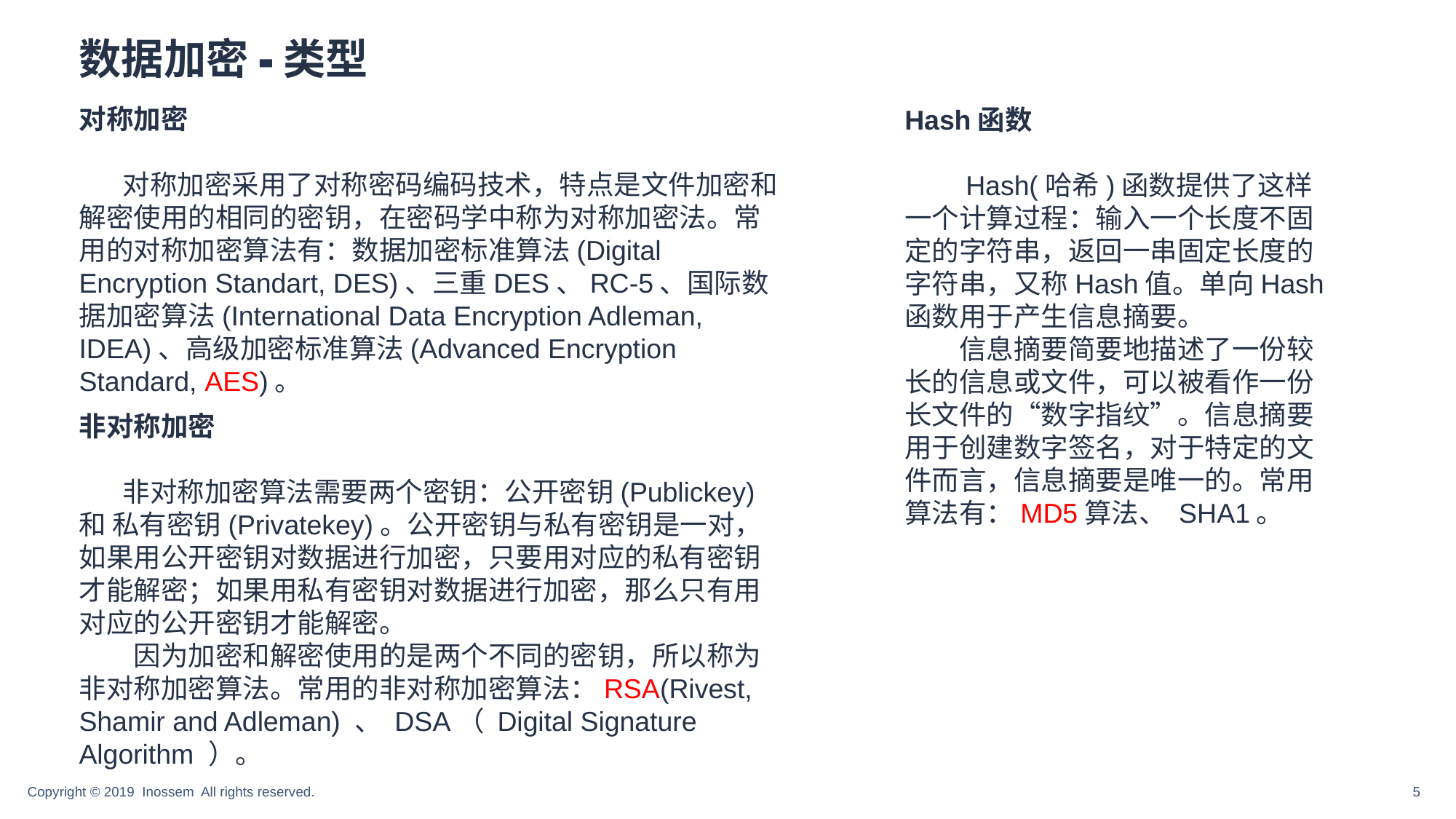

# 数据加密-类型
对称加密

      对称加密采用了对称密码编码技术，特点是文件加密和解密使用的相同的密钥，在密码学中称为对称加密法。常用的对称加密算法有：数据加密标准算法(Digital Encryption Standart, DES)、三重DES、RC-5、国际数据加密算法(International Data Encryption Adleman, IDEA)、高级加密标准算法(Advanced Encryption Standard, AES)。
Hash函数

        Hash(哈希)函数提供了这样一个计算过程：输入一个长度不固定的字符串，返回一串固定长度的字符串，又称Hash值。单向Hash函数用于产生信息摘要。
　　信息摘要简要地描述了一份较长的信息或文件，可以被看作一份长文件的“数字指纹”。信息摘要用于创建数字签名，对于特定的文件而言，信息摘要是唯一的。常用算法有：MD5算法、 SHA1。
非对称加密

      非对称加密算法需要两个密钥：公开密钥(Publickey) 和 私有密钥(Privatekey)。公开密钥与私有密钥是一对，如果用公开密钥对数据进行加密，只要用对应的私有密钥才能解密；如果用私有密钥对数据进行加密，那么只有用对应的公开密钥才能解密。
　　因为加密和解密使用的是两个不同的密钥，所以称为非对称加密算法。常用的非对称加密算法：RSA(Rivest, Shamir and Adleman) 、 DSA（ Digital Signature Algorithm ）。
Copyright © 2019  Inossem  All rights reserved.
5